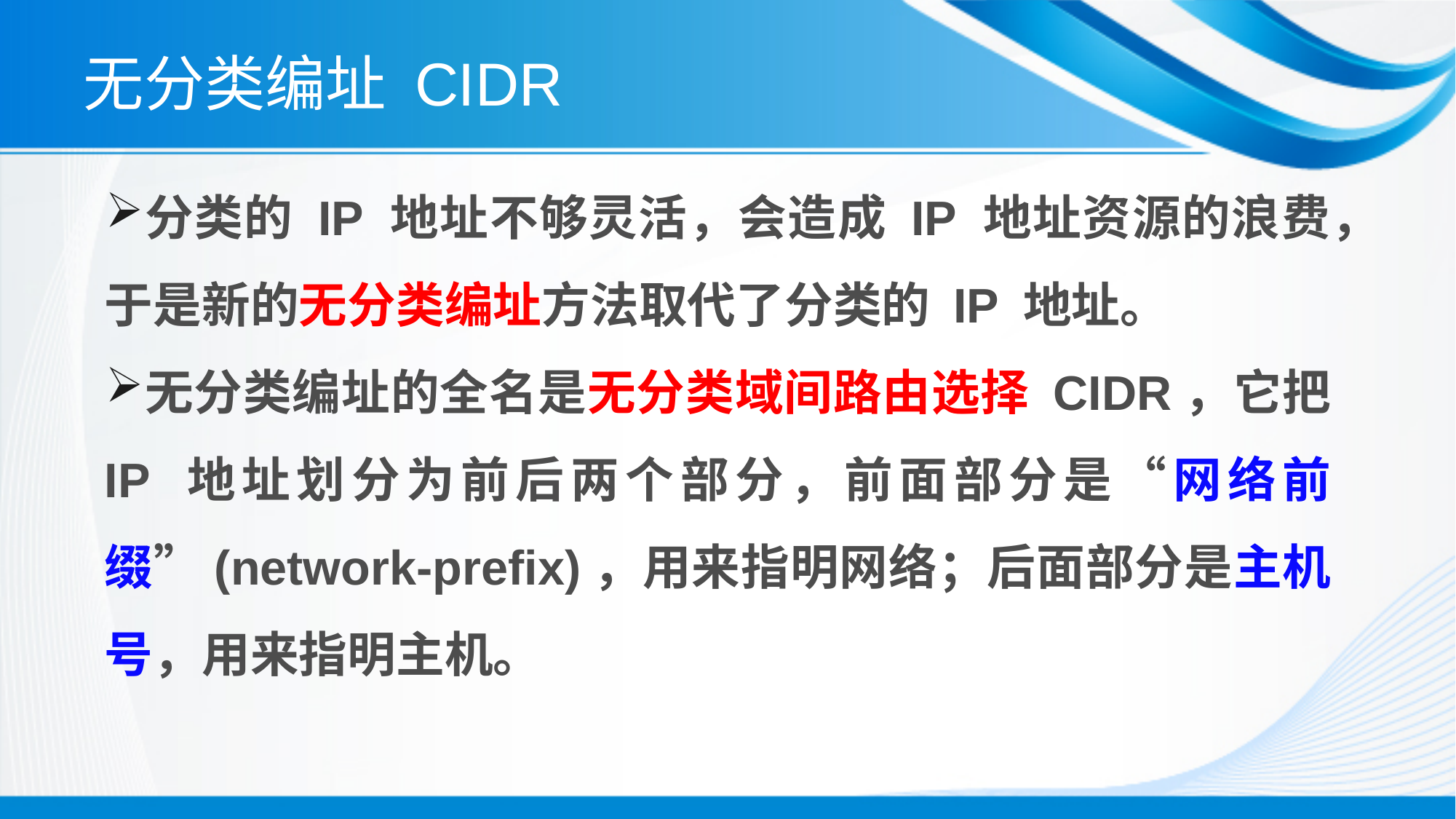

# 无分类编址 CIDR
分类的 IP 地址不够灵活，会造成 IP 地址资源的浪费，于是新的无分类编址方法取代了分类的 IP 地址。
无分类编址的全名是无分类域间路由选择 CIDR，它把 IP 地址划分为前后两个部分，前面部分是“网络前缀”(network-prefix)，用来指明网络；后面部分是主机号，用来指明主机。